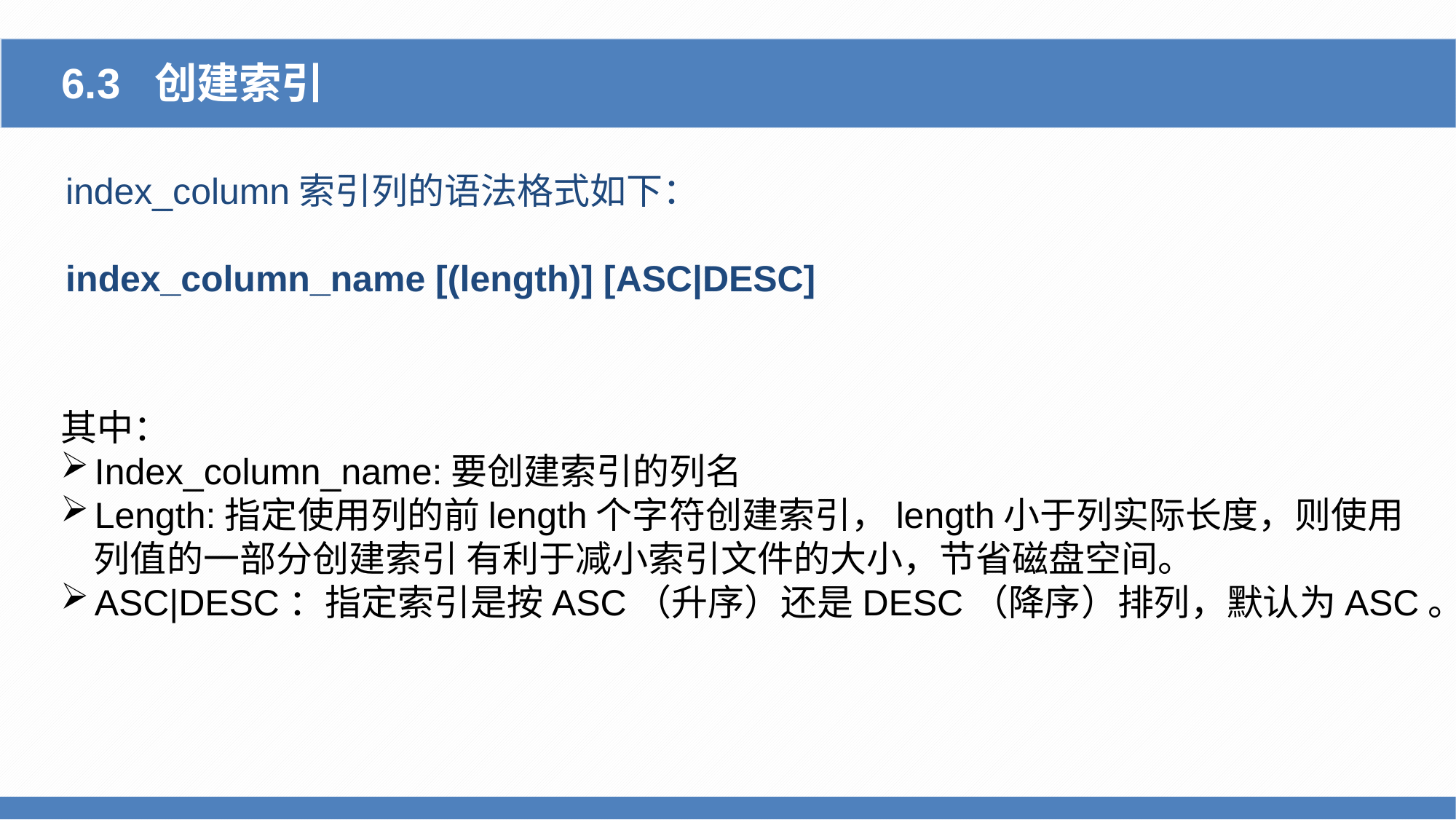

6.3  创建索引
index_column索引列的语法格式如下：

index_column_name [(length)] [ASC|DESC]
其中：
Index_column_name:要创建索引的列名
Length:指定使用列的前length个字符创建索引，length小于列实际长度，则使用
   列值的一部分创建索引 有利于减小索引文件的大小，节省磁盘空间。
ASC|DESC：指定索引是按ASC（升序）还是DESC（降序）排列，默认为ASC。